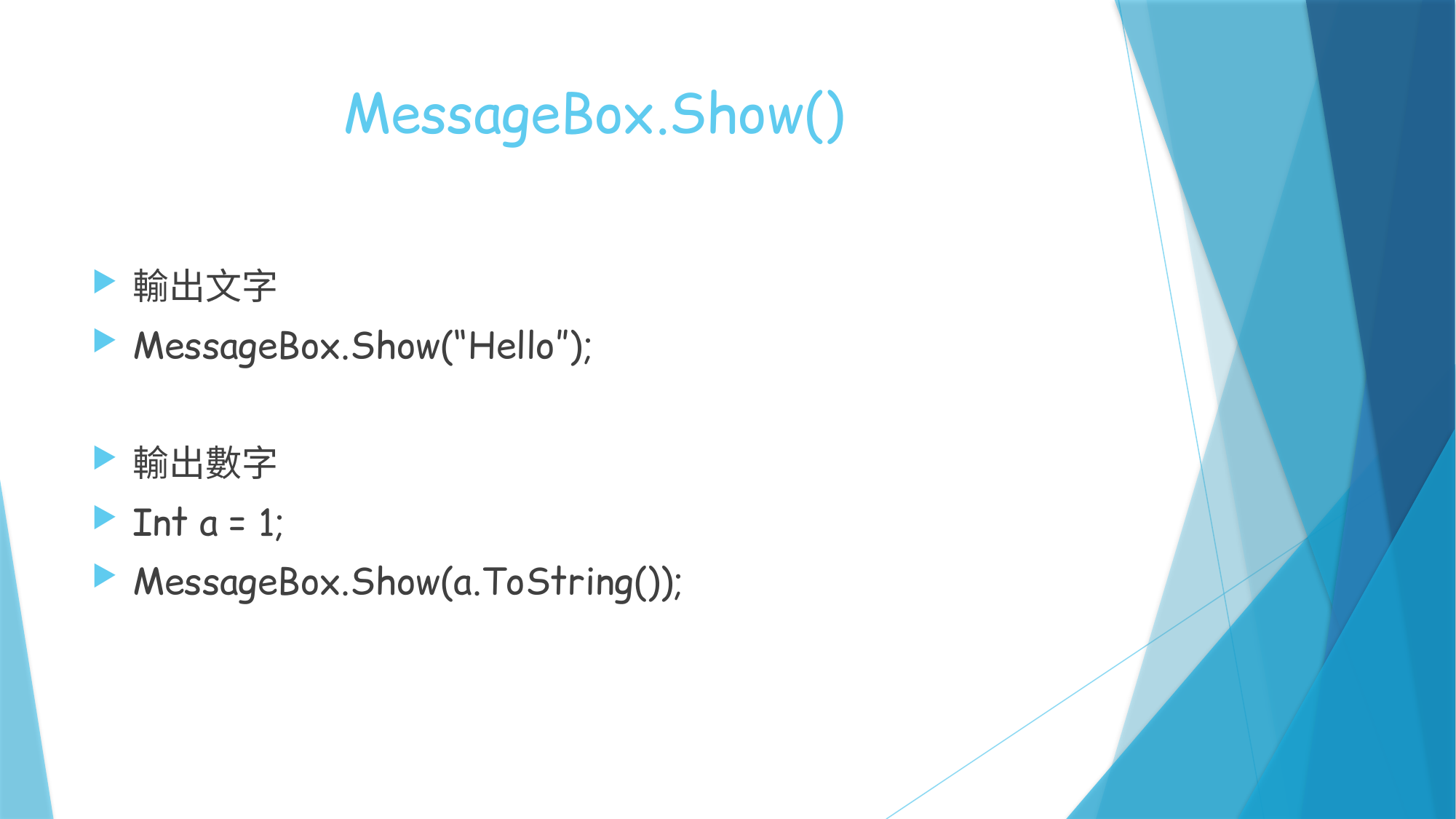

# MessageBox.Show()
輸出文字
MessageBox.Show(“Hello”);

輸出數字
Int a = 1;
MessageBox.Show(a.ToString());